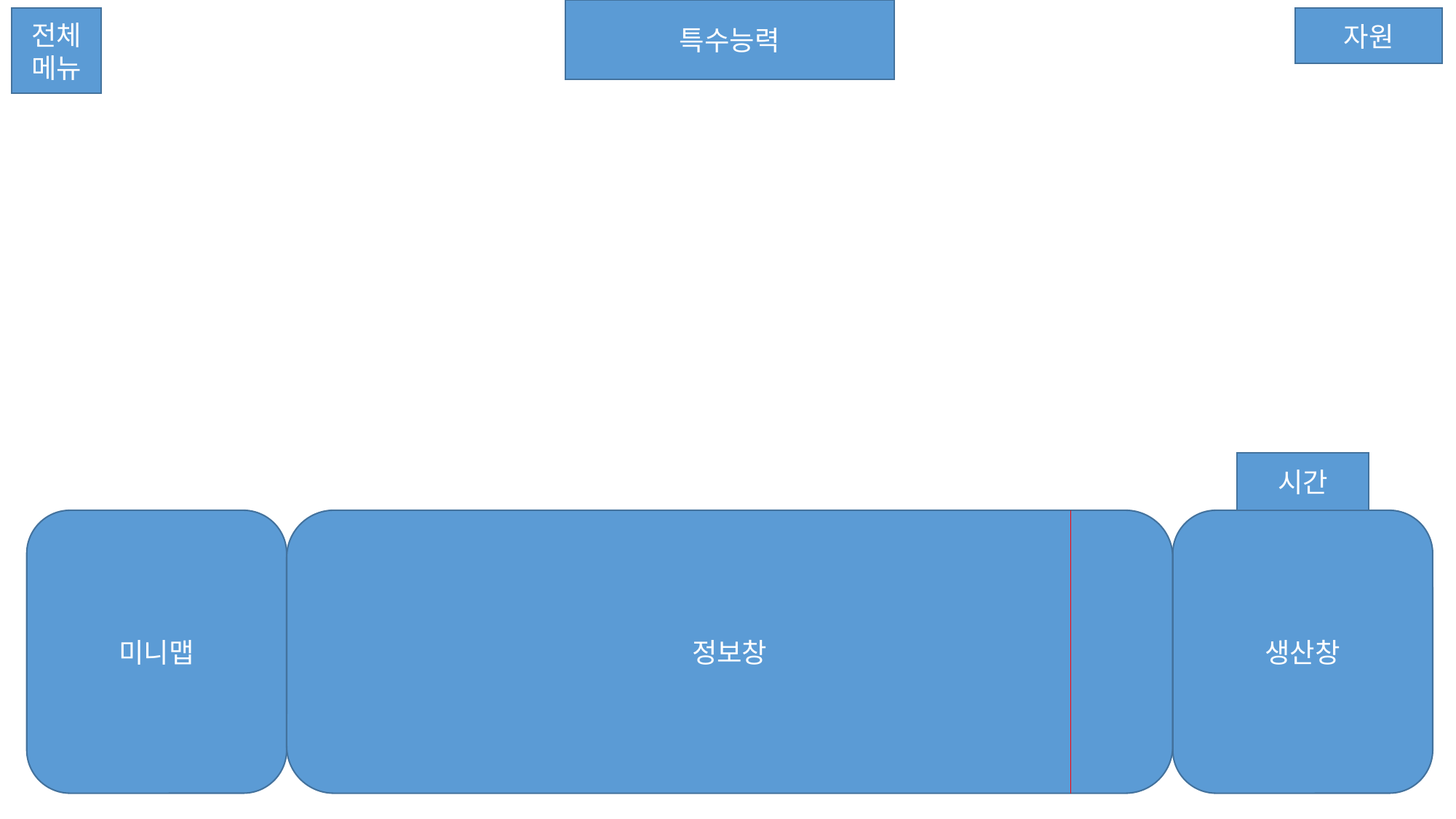

특수능력
전체메뉴
자원
시간
정보창
미니맵
생산창